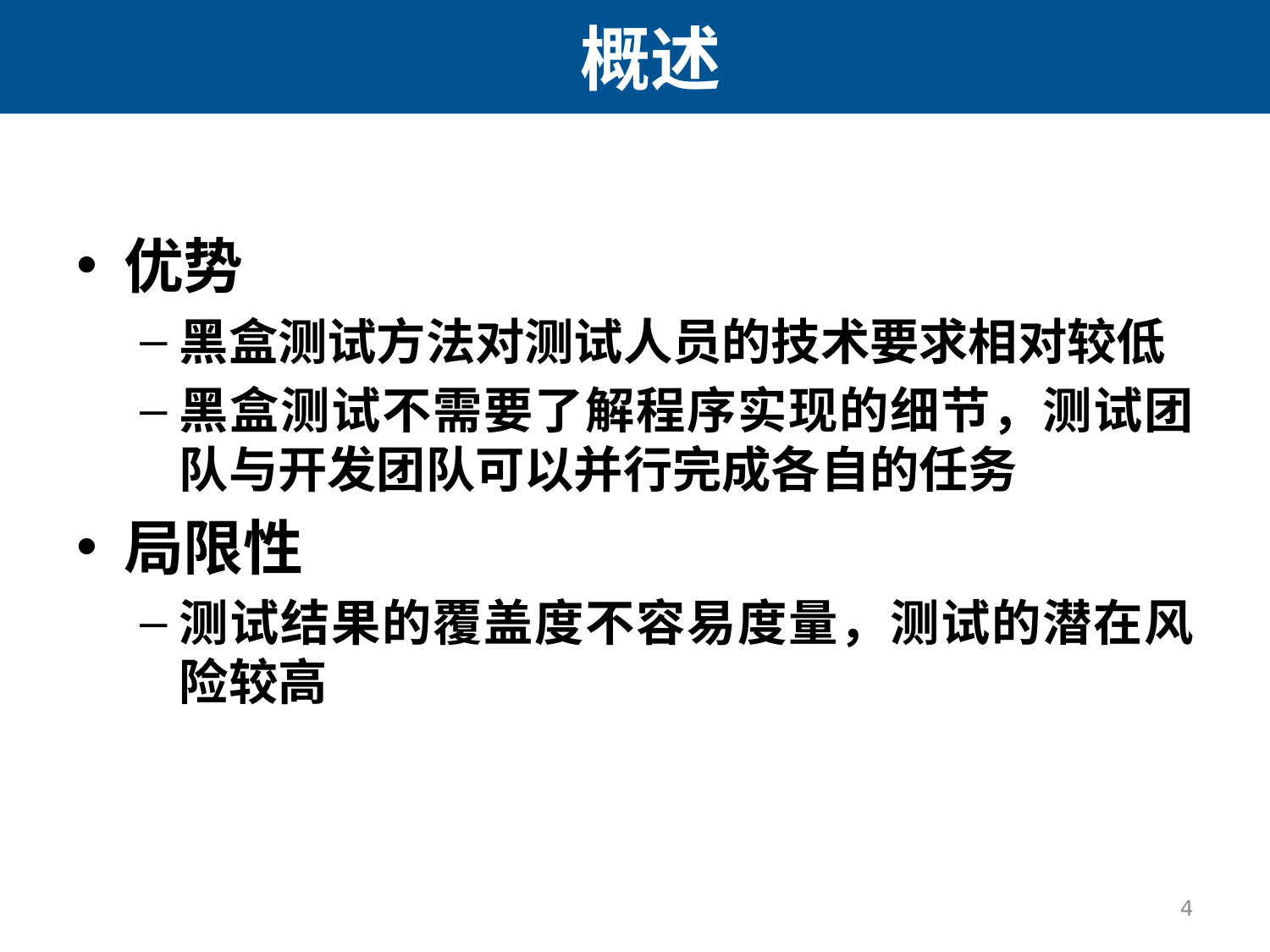

# 概述
优势
黑盒测试方法对测试人员的技术要求相对较低
黑盒测试不需要了解程序实现的细节，测试团队与开发团队可以并行完成各自的任务
局限性
测试结果的覆盖度不容易度量，测试的潜在风险较高
4